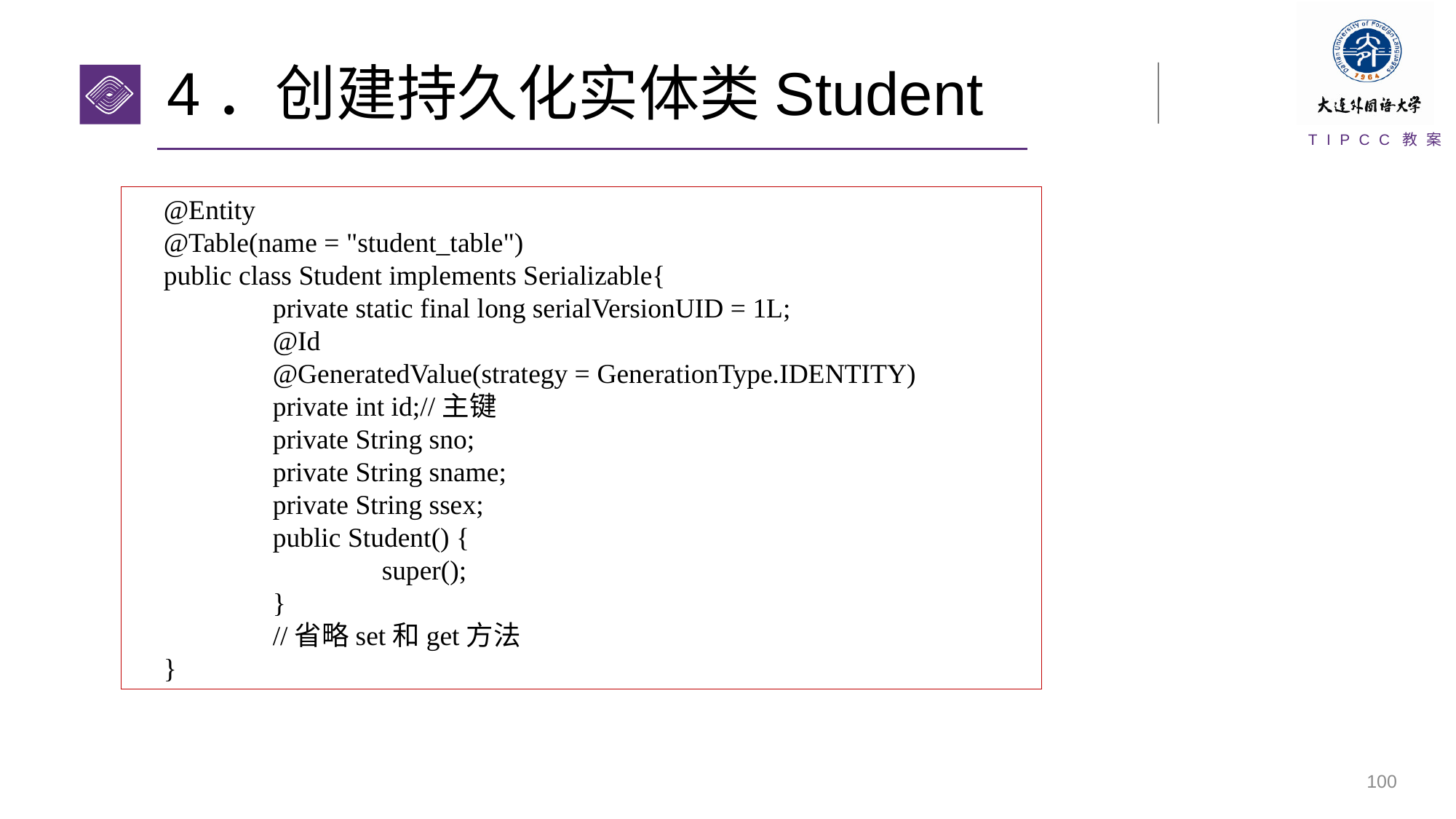

# 4．创建持久化实体类Student
@Entity
@Table(name = "student_table")
public class Student implements Serializable{
	private static final long serialVersionUID = 1L;
	@Id
	@GeneratedValue(strategy = GenerationType.IDENTITY)
	private int id;//主键
	private String sno;
	private String sname;
	private String ssex;
	public Student() {
		super();
	}
	//省略set和get方法
}
100